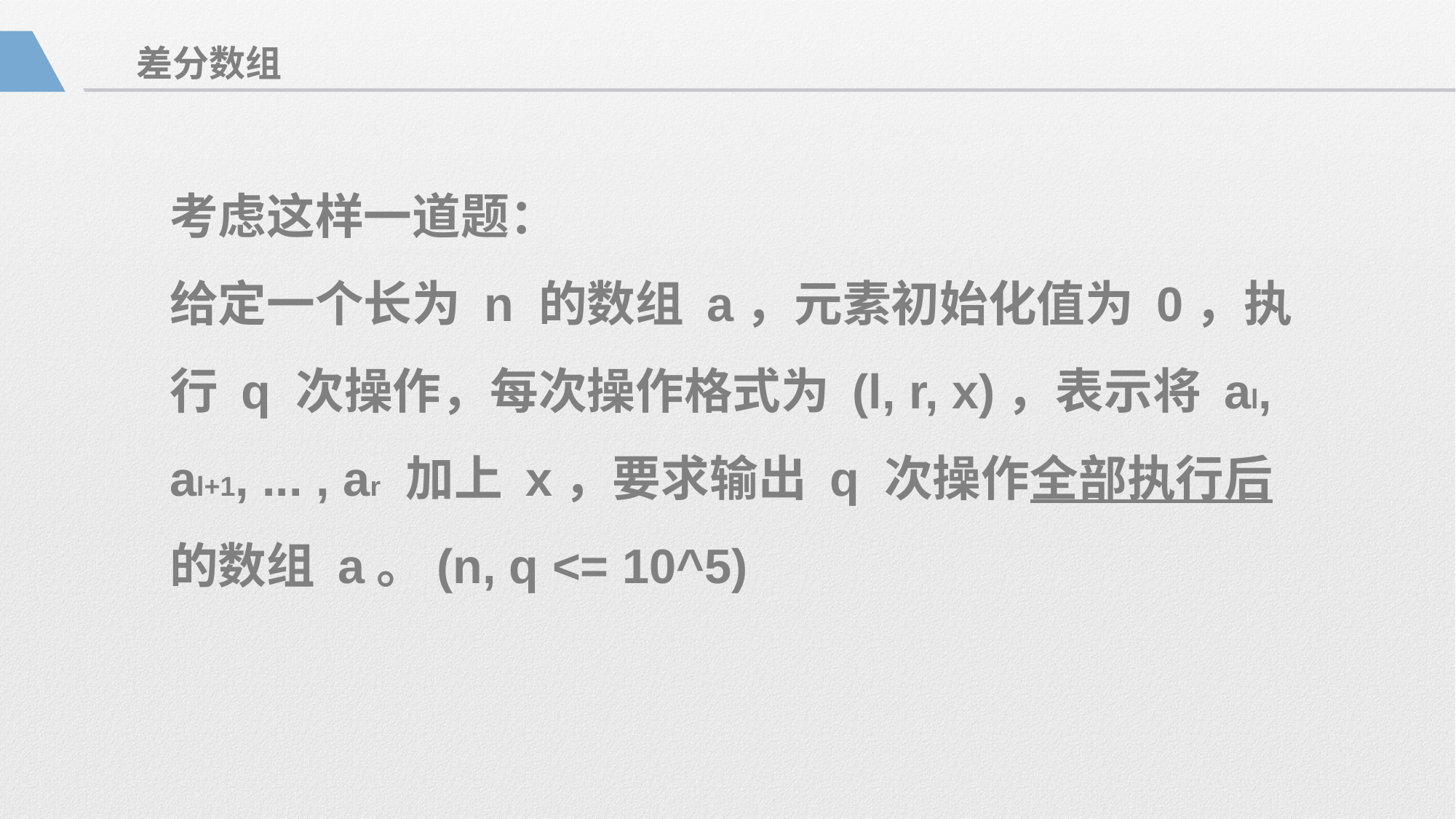

差分数组
考虑这样一道题：
给定一个长为 n 的数组 a，元素初始化值为 0，执行 q 次操作，每次操作格式为 (l, r, x)，表示将 al, al+1, ... , ar 加上 x，要求输出 q 次操作全部执行后的数组 a。(n, q <= 10^5)